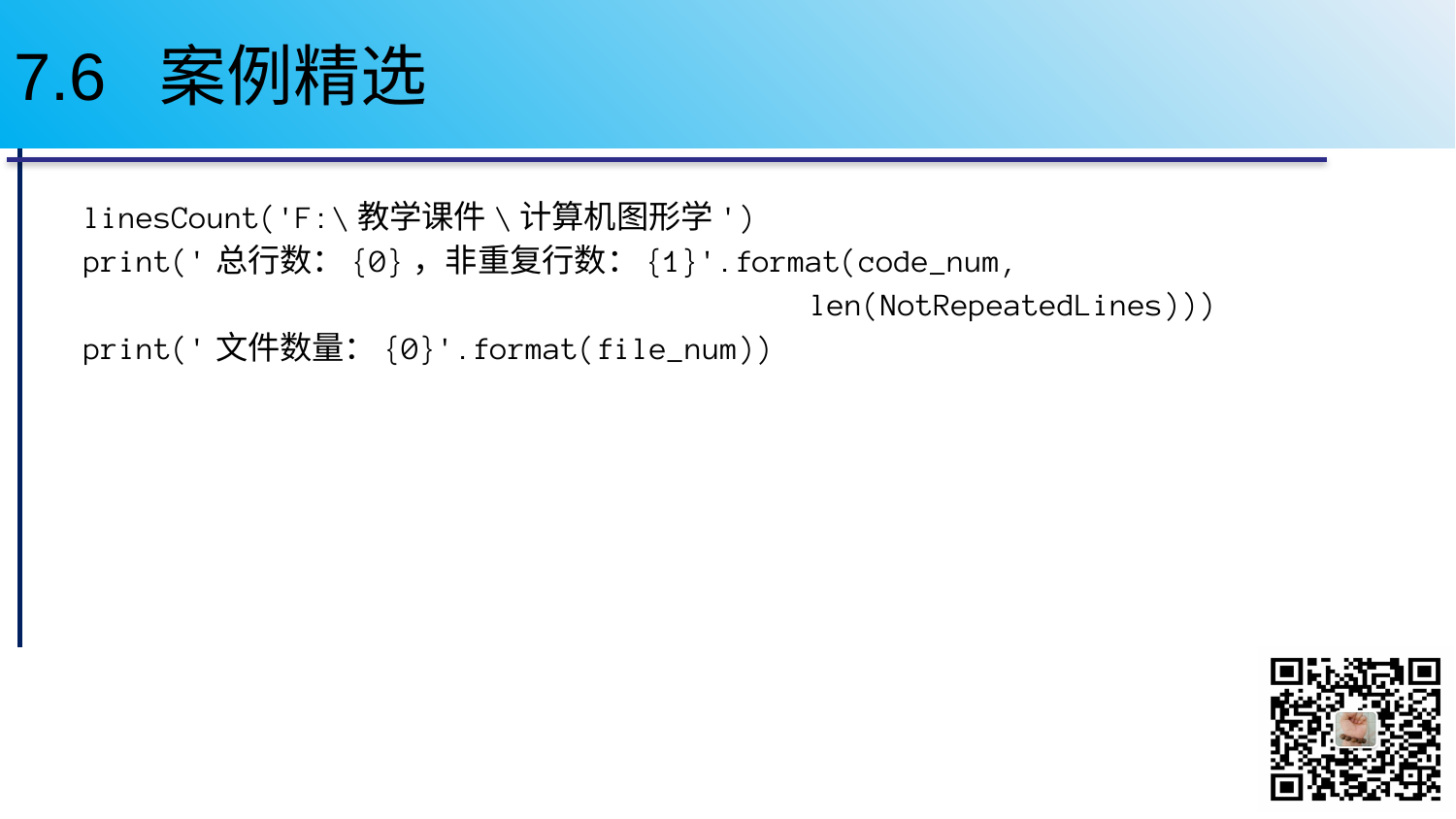

# 7.6  案例精选
linesCount('F:\教学课件\计算机图形学')
print('总行数：{0}，非重复行数：{1}'.format(code_num,
                                         len(NotRepeatedLines)))
print('文件数量：{0}'.format(file_num))